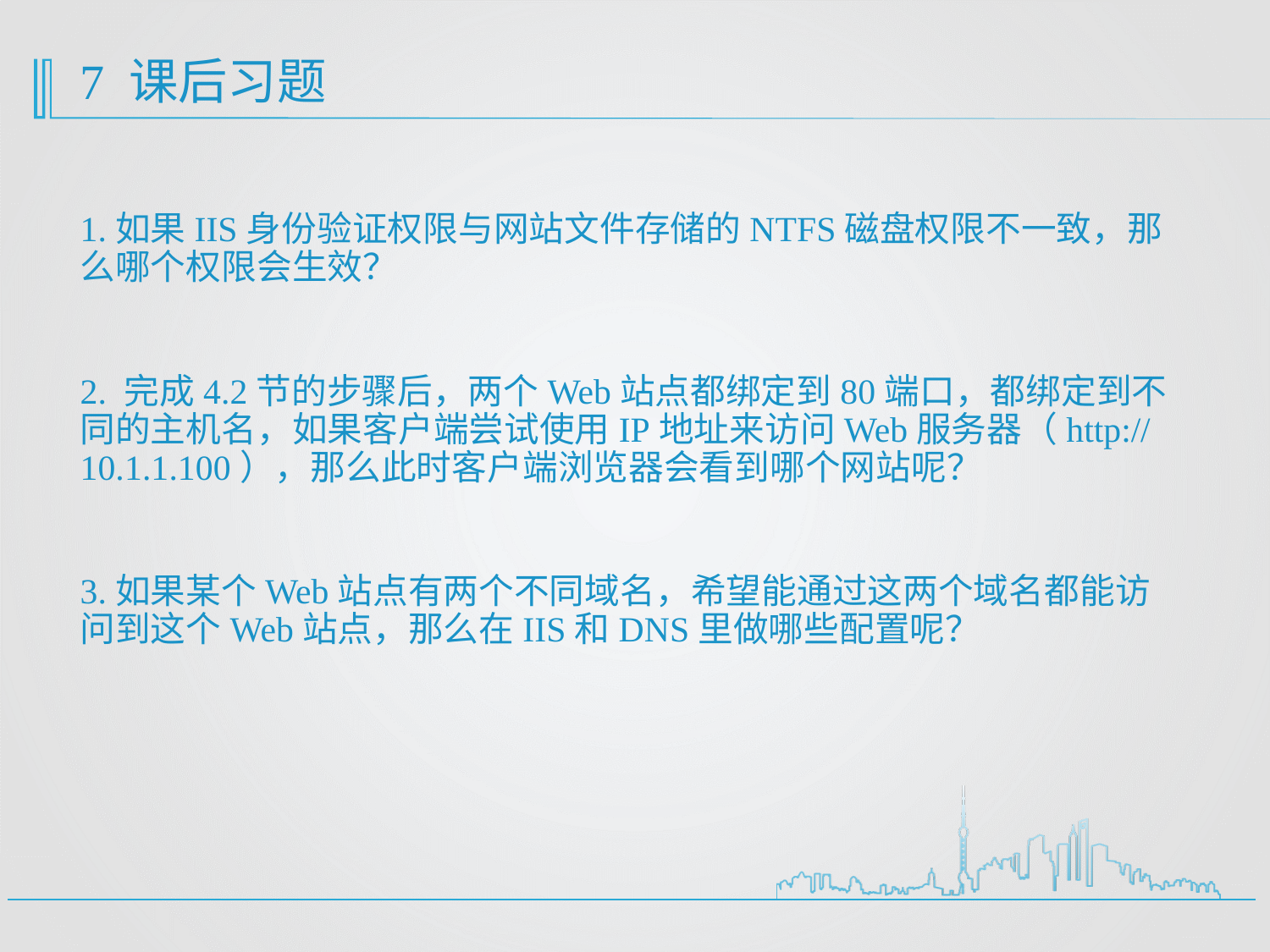

# 7 课后习题
1.如果IIS身份验证权限与网站文件存储的NTFS磁盘权限不一致，那么哪个权限会生效？

2. 完成4.2节的步骤后，两个Web站点都绑定到80端口，都绑定到不同的主机名，如果客户端尝试使用IP地址来访问Web服务器（http://10.1.1.100），那么此时客户端浏览器会看到哪个网站呢？

3.如果某个Web站点有两个不同域名，希望能通过这两个域名都能访问到这个Web站点，那么在IIS和DNS里做哪些配置呢？